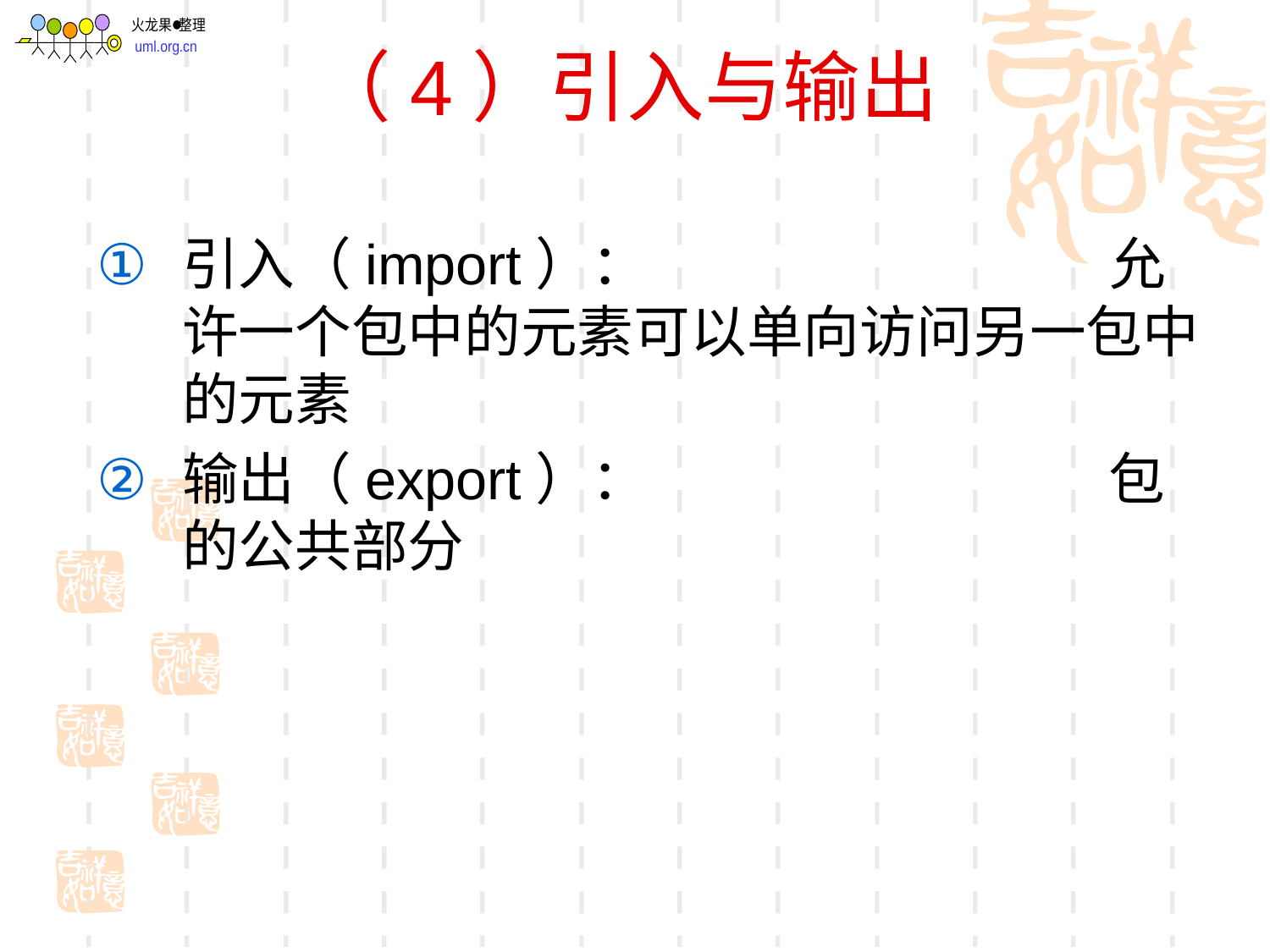

# （4）引入与输出
引入（import）：				   允许一个包中的元素可以单向访问另一包中的元素
输出（export）：				   包的公共部分